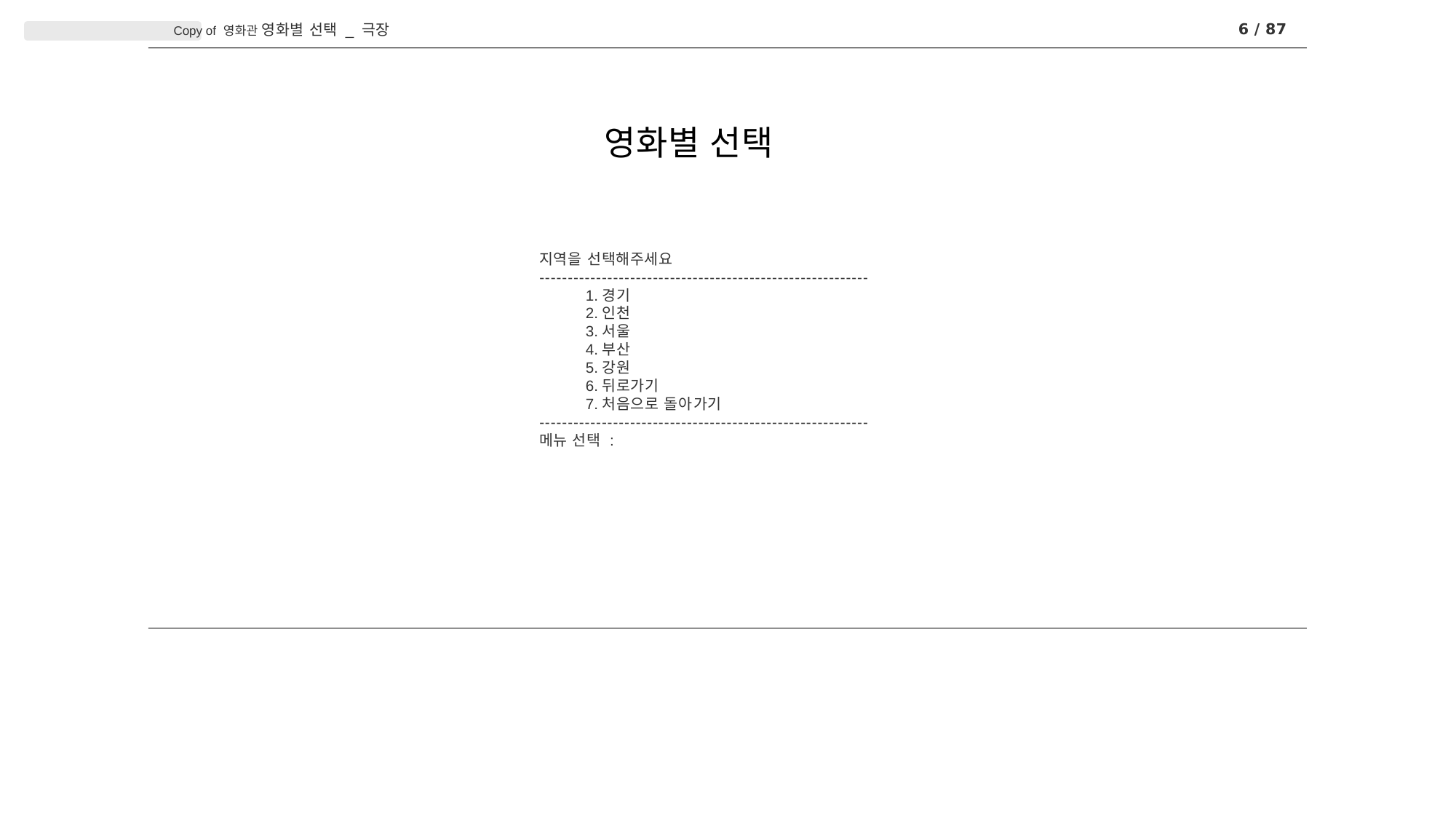

6 / 87
Copy of 영화관 영화별 선택 _ 극장

# 영화별 선택
지역을 선택해주세요
----------------------------------------------------------
경기
인천
서울
부산
강원
뒤로가기
처음으로 돌아가기
----------------------------------------------------------
메뉴 선택 :